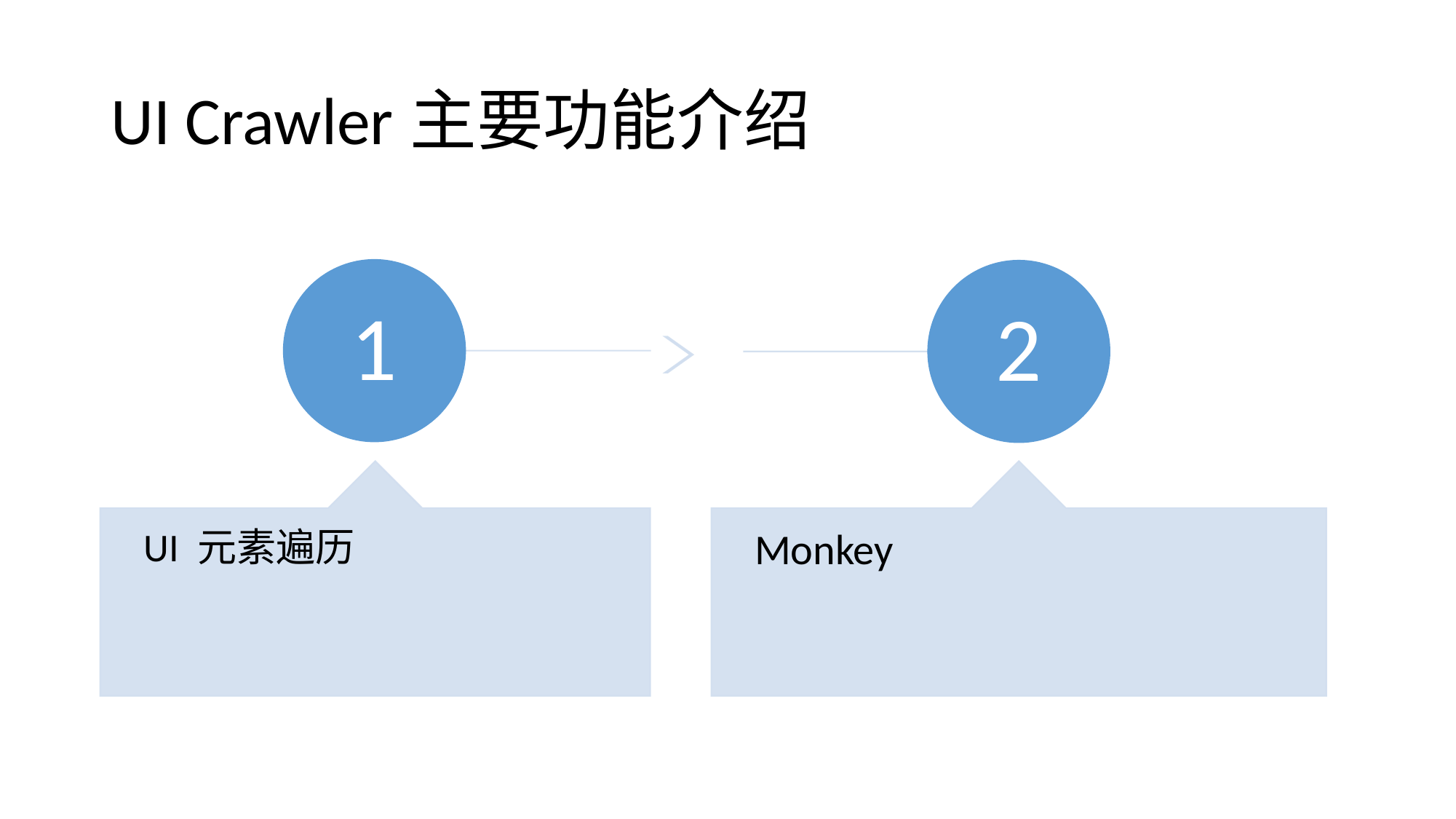

# UI Crawler主要功能介绍
1
UI 元素遍历
2
Monkey